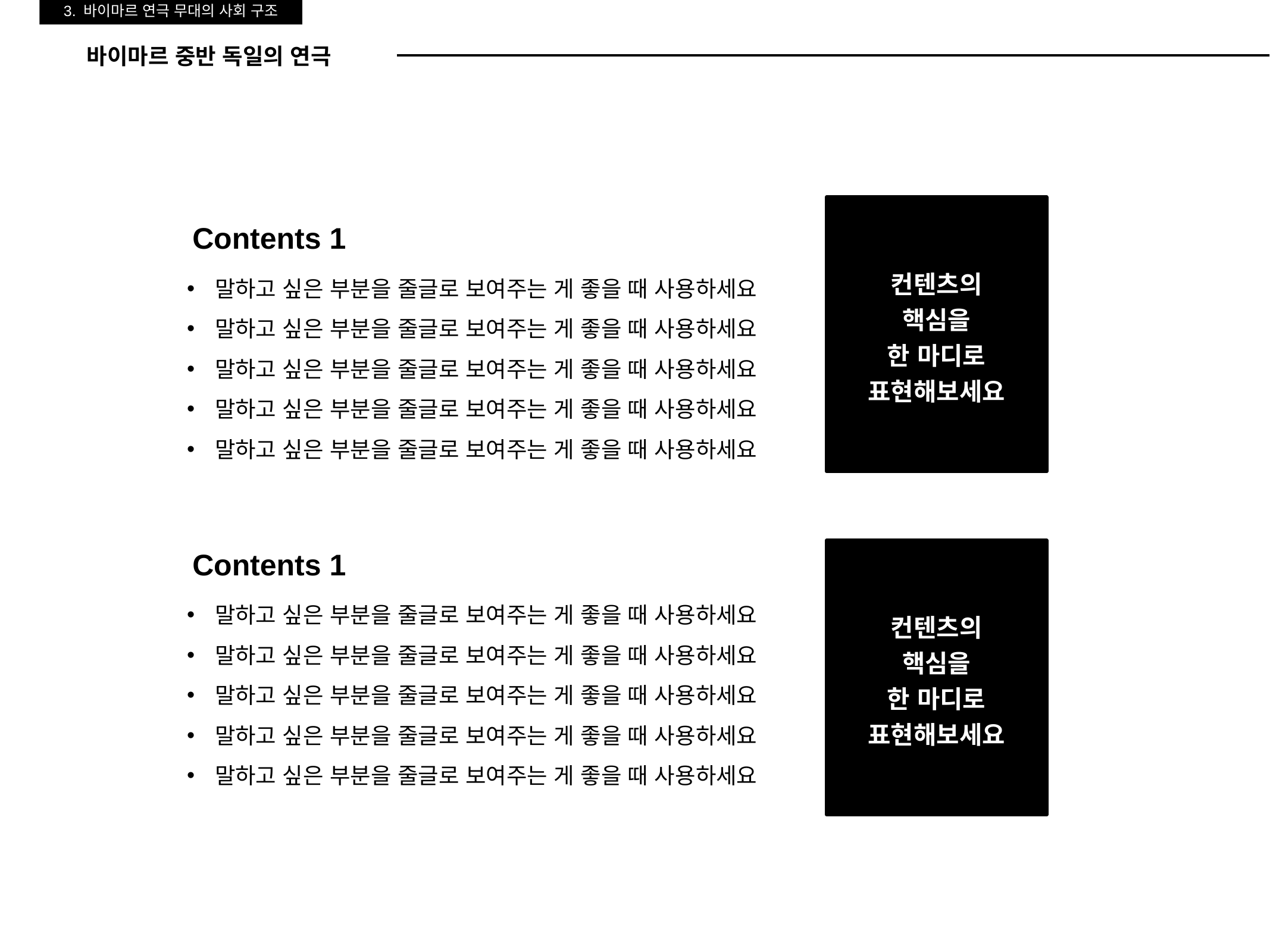

3. 바이마르 연극 무대의 사회 구조
바이마르 중반 독일의 연극

컨텐츠의
핵심을
한 마디로
표현해보세요
Contents 1
말하고 싶은 부분을 줄글로 보여주는 게 좋을 때 사용하세요
말하고 싶은 부분을 줄글로 보여주는 게 좋을 때 사용하세요
말하고 싶은 부분을 줄글로 보여주는 게 좋을 때 사용하세요
말하고 싶은 부분을 줄글로 보여주는 게 좋을 때 사용하세요
말하고 싶은 부분을 줄글로 보여주는 게 좋을 때 사용하세요
Contents 1
말하고 싶은 부분을 줄글로 보여주는 게 좋을 때 사용하세요
말하고 싶은 부분을 줄글로 보여주는 게 좋을 때 사용하세요
말하고 싶은 부분을 줄글로 보여주는 게 좋을 때 사용하세요
말하고 싶은 부분을 줄글로 보여주는 게 좋을 때 사용하세요
말하고 싶은 부분을 줄글로 보여주는 게 좋을 때 사용하세요
컨텐츠의
핵심을
한 마디로
표현해보세요